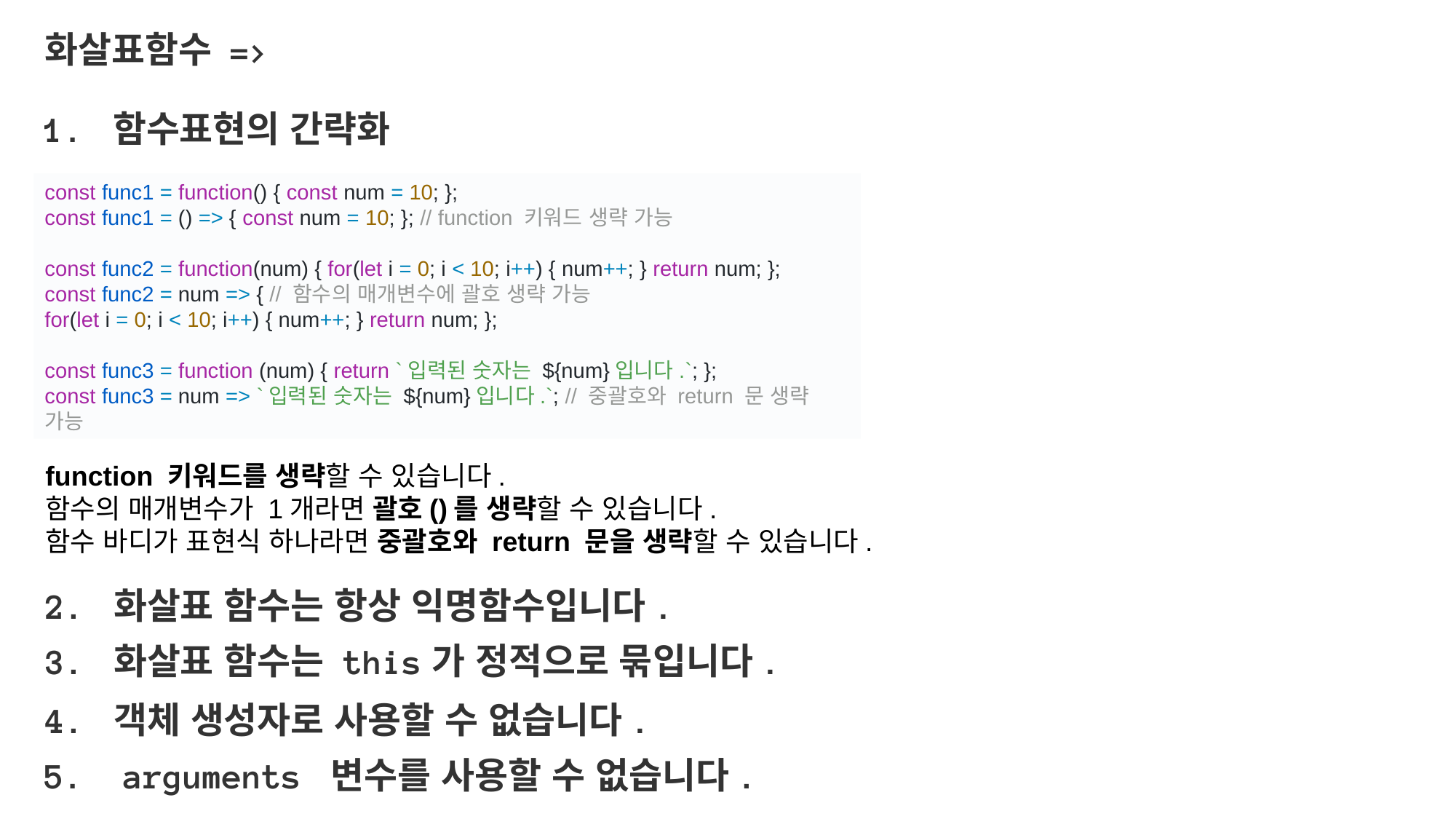

화살표함수 =>
1. 함수표현의 간략화
const func1 = function() { const num = 10; };
const func1 = () => { const num = 10; }; // function 키워드 생략 가능

const func2 = function(num) { for(let i = 0; i < 10; i++) { num++; } return num; };
const func2 = num => { // 함수의 매개변수에 괄호 생략 가능
for(let i = 0; i < 10; i++) { num++; } return num; };

const func3 = function (num) { return `입력된 숫자는 ${num}입니다.`; };
const func3 = num => `입력된 숫자는 ${num}입니다.`; // 중괄호와 return 문 생략 가능
function 키워드를 생략할 수 있습니다.
함수의 매개변수가 1개라면 괄호()를 생략할 수 있습니다.
함수 바디가 표현식 하나라면 중괄호와 return 문을 생략할 수 있습니다.
2. 화살표 함수는 항상 익명함수입니다.
3. 화살표 함수는 this가 정적으로 묶입니다.
4. 객체 생성자로 사용할 수 없습니다.
5.  arguments 변수를 사용할 수 없습니다.